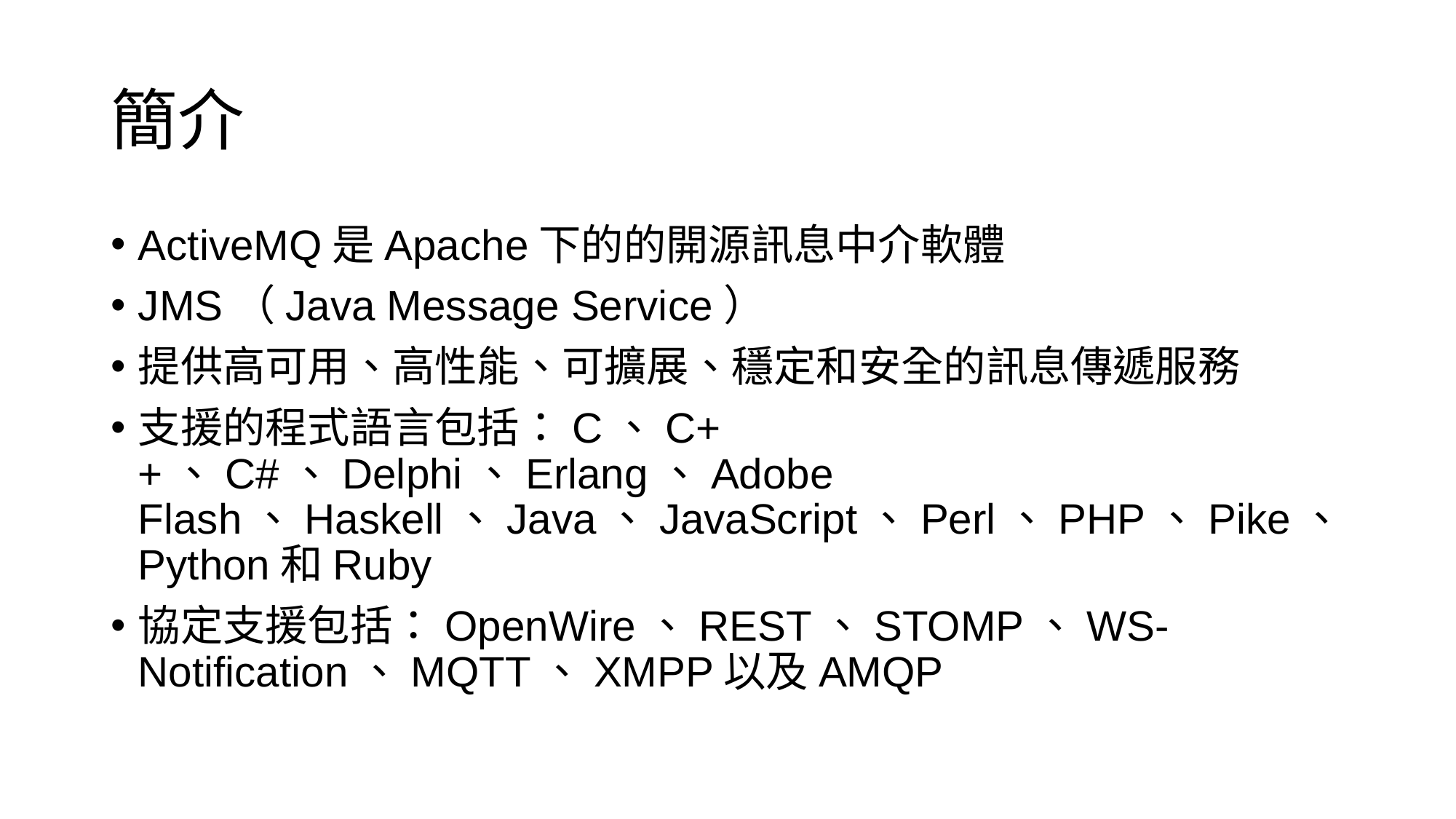

# 簡介
ActiveMQ是Apache下的的開源訊息中介軟體
JMS（Java Message Service）
提供高可用、高性能、可擴展、穩定和安全的訊息傳遞服務
支援的程式語言包括：C、C++、C#、Delphi、Erlang、Adobe Flash、Haskell、Java、JavaScript、Perl、PHP、Pike、Python和Ruby
協定支援包括：OpenWire、REST、STOMP、WS-Notification、MQTT、XMPP以及AMQP